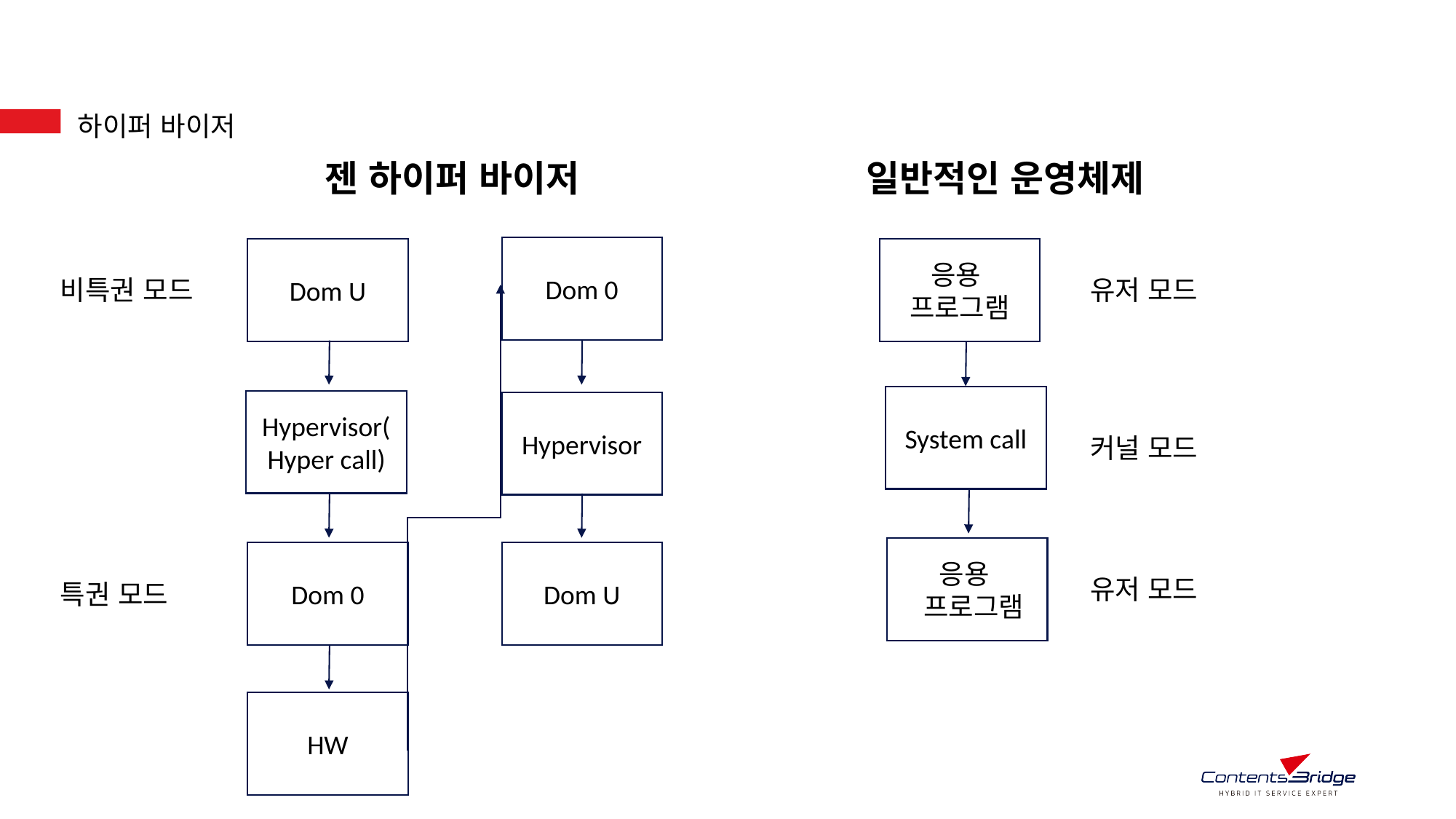

하이퍼 바이저
젠 하이퍼 바이저
일반적인 운영체제
Dom 0
응용
프로그램
Dom U
비특권 모드
유저 모드
System call
Hypervisor(Hyper call)
Hypervisor
커널 모드
응용
 프로그램
Dom U
Dom 0
유저 모드
특권 모드
HW